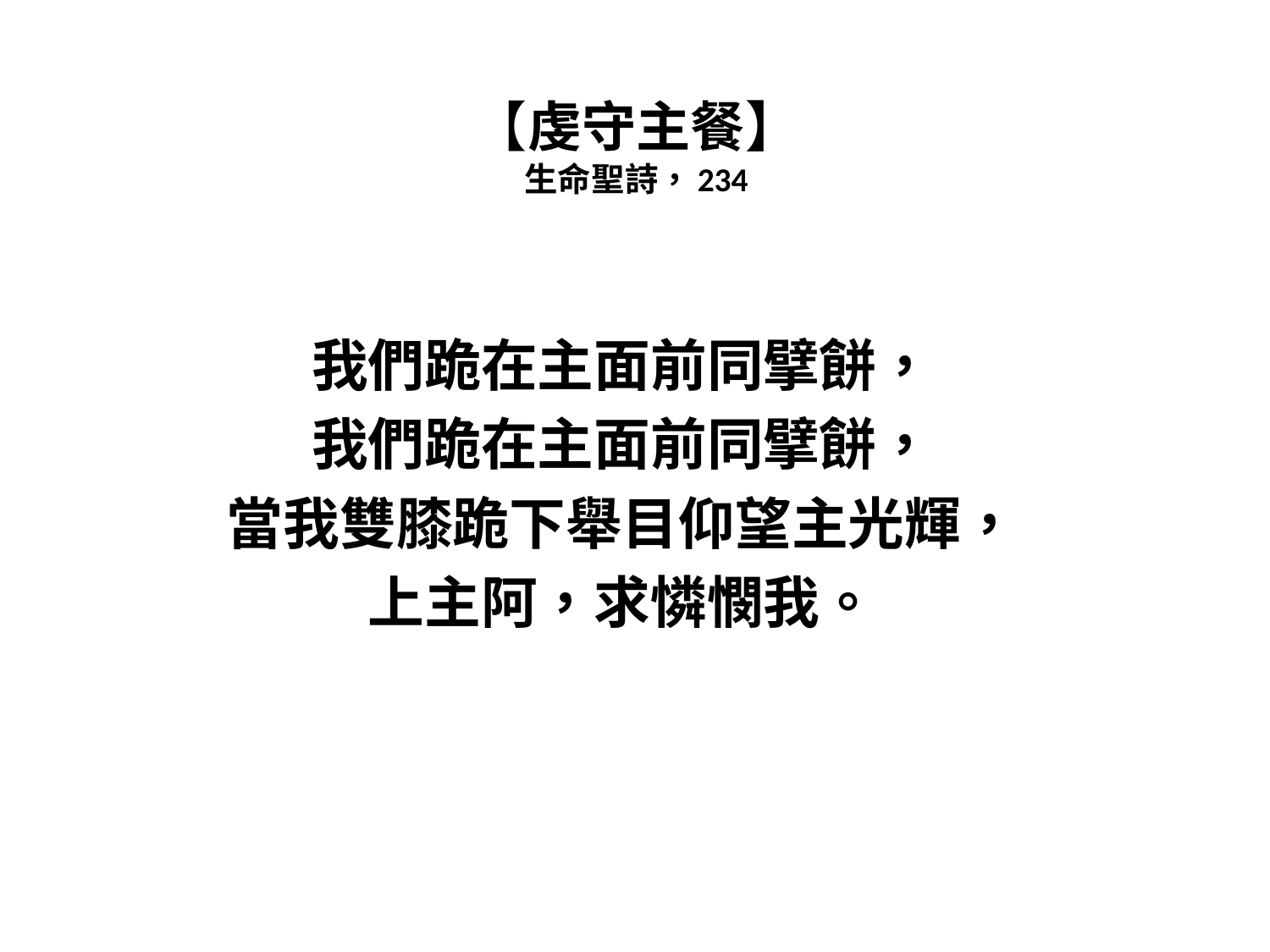

# 【虔守主餐】 生命聖詩，234
我們跪在主面前同擘餅，
我們跪在主面前同擘餅，
當我雙膝跪下舉目仰望主光輝，
上主阿，求憐憫我。